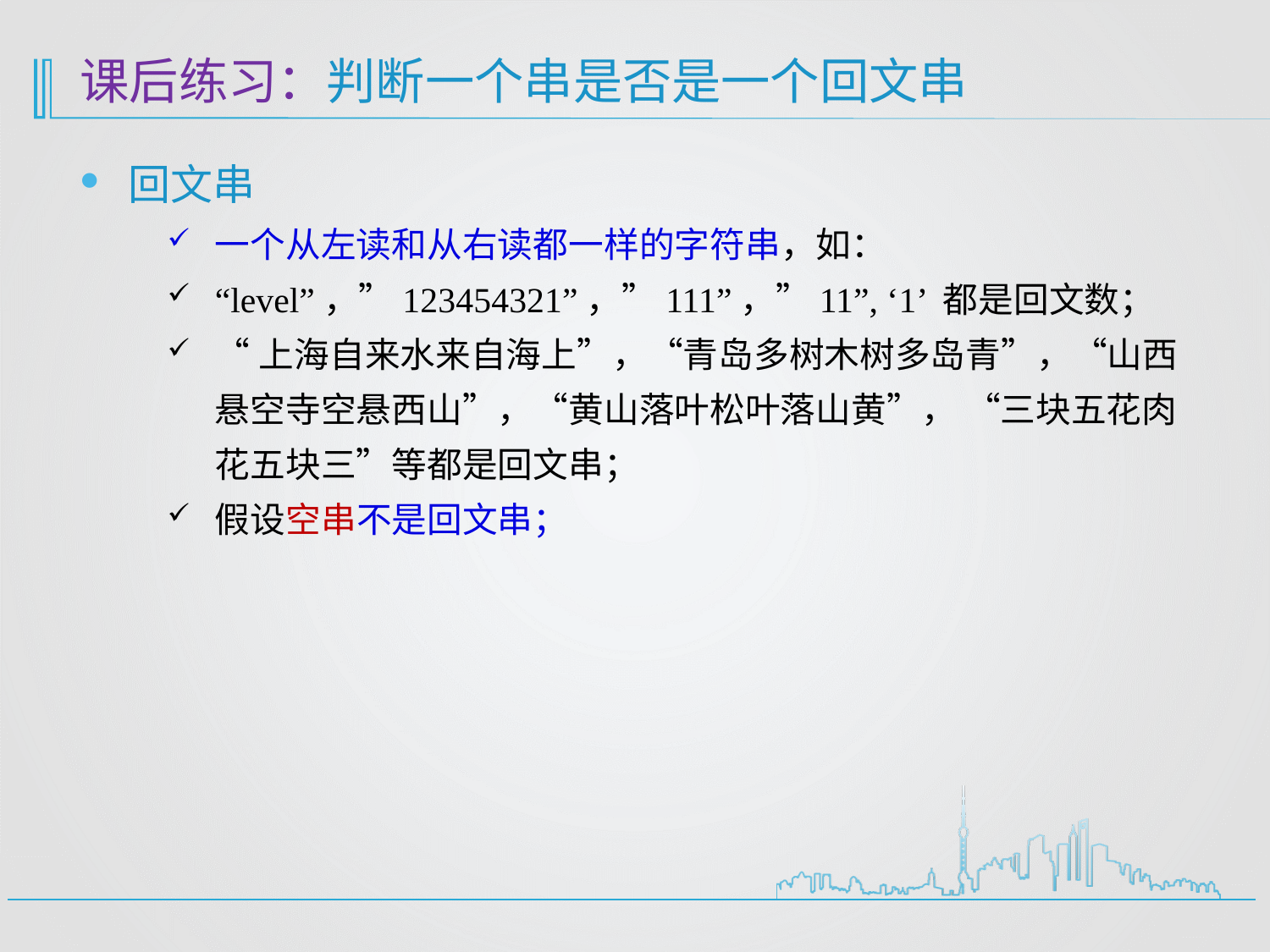

# 课后练习：判断一个串是否是一个回文串
回文串
一个从左读和从右读都一样的字符串，如：
“level”，”123454321”，”111”，”11”, ‘1’ 都是回文数；
“上海自来水来自海上”，“青岛多树木树多岛青”，“山西悬空寺空悬西山”，“黄山落叶松叶落山黄”， “三块五花肉花五块三”等都是回文串；
假设空串不是回文串；